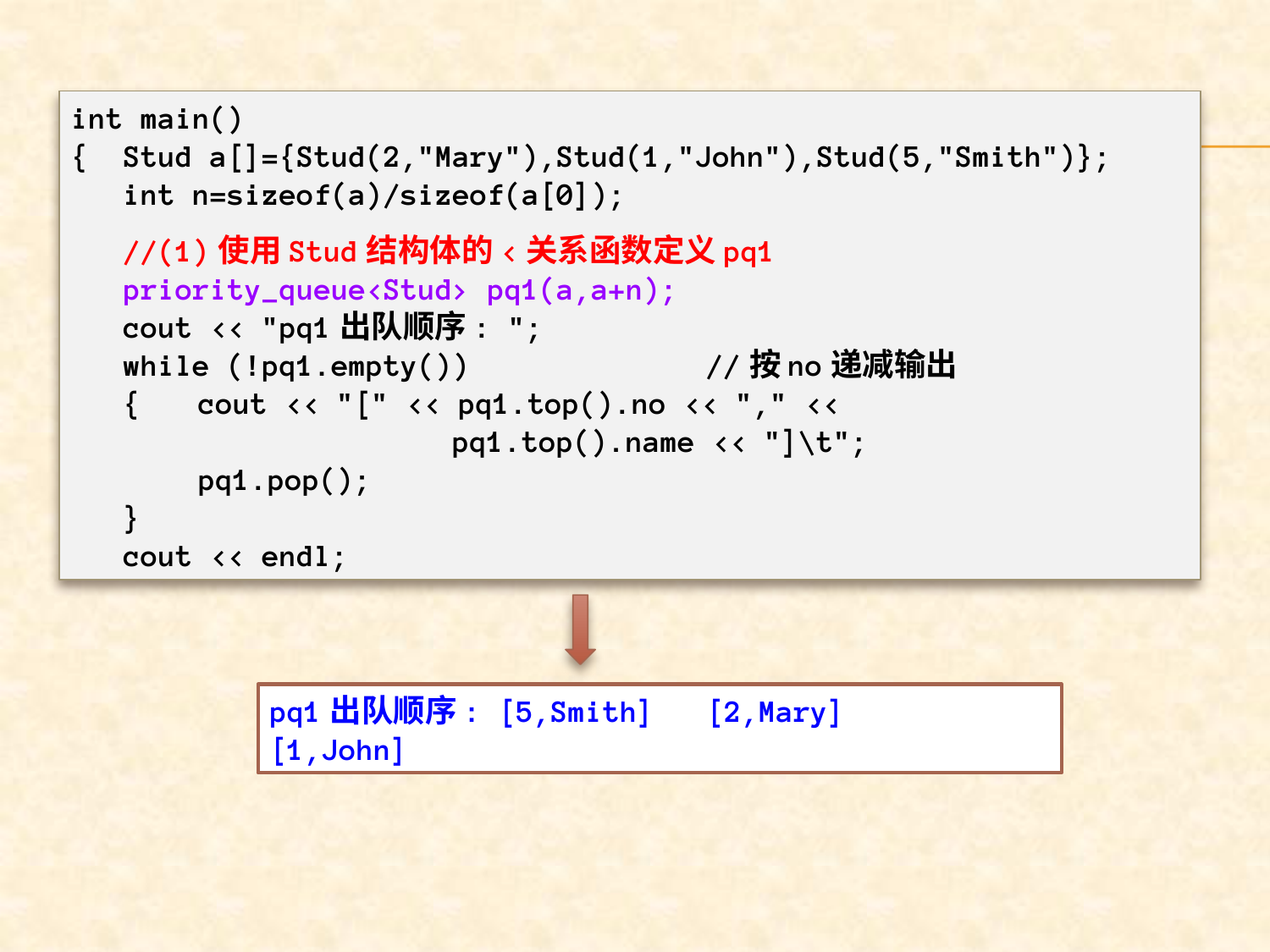

int main()
{  Stud a[]={Stud(2,"Mary"),Stud(1,"John"),Stud(5,"Smith")};
   int n=sizeof(a)/sizeof(a[0]);
   //(1)使用Stud结构体的<关系函数定义pq1
   priority_queue<Stud> pq1(a,a+n);
   cout << "pq1出队顺序: ";
   while (!pq1.empty())		//按no递减输出
   {	cout << "[" << pq1.top().no << "," <<
			pq1.top().name << "]\t";
	pq1.pop();
   }
   cout << endl;

pq1出队顺序: [5,Smith]   [2,Mary]    [1,John]